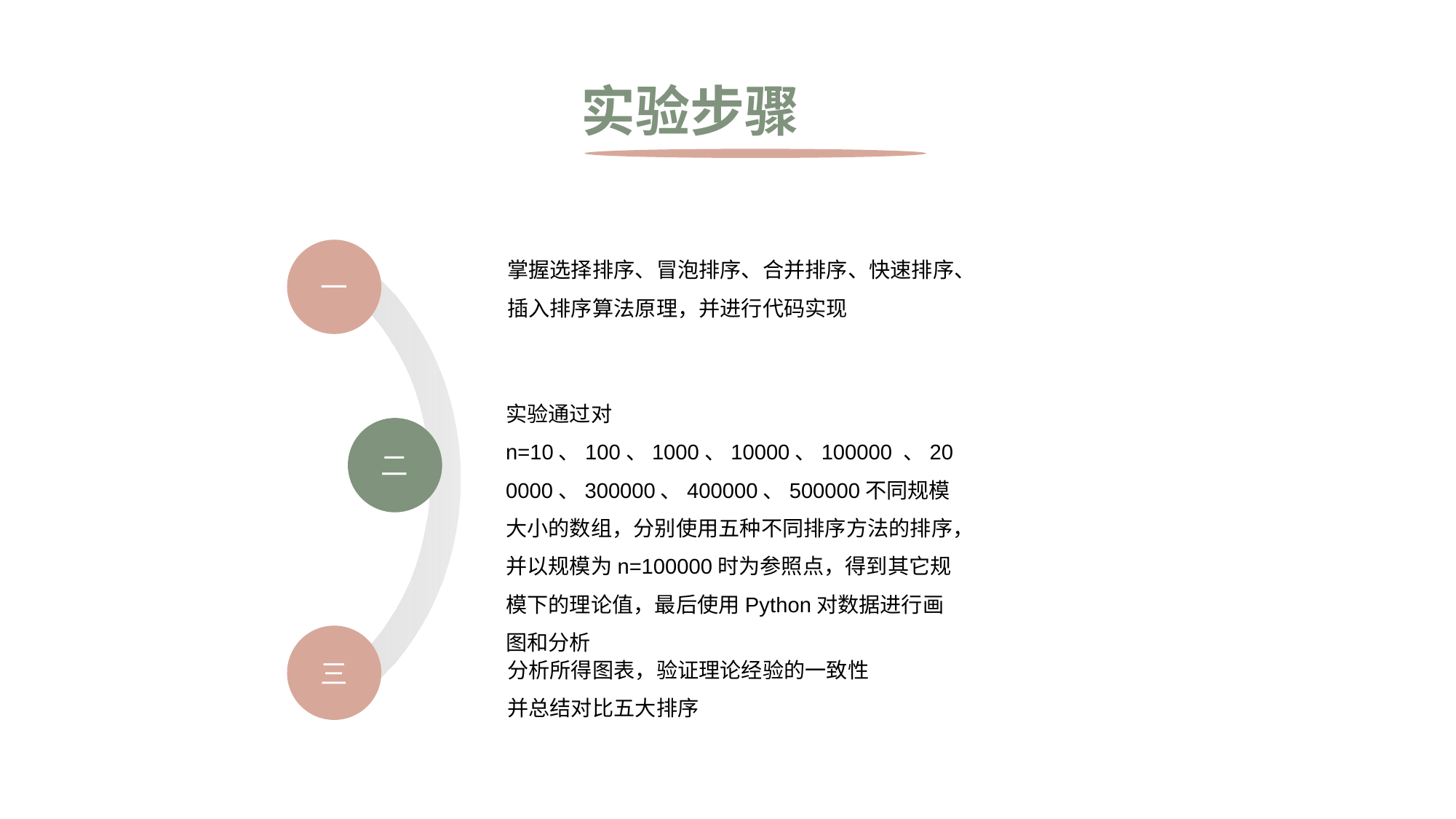

实验步骤

掌握选择排序、冒泡排序、合并排序、快速排序、插入排序算法原理，并进行代码实现
一

实验通过对n=10、100、1000、10000、100000 、200000、300000、400000、500000不同规模大小的数组，分别使用五种不同排序方法的排序，并以规模为n=100000时为参照点，得到其它规模下的理论值，最后使用Python对数据进行画图和分析
二

分析所得图表，验证理论经验的一致性
并总结对比五大排序

三